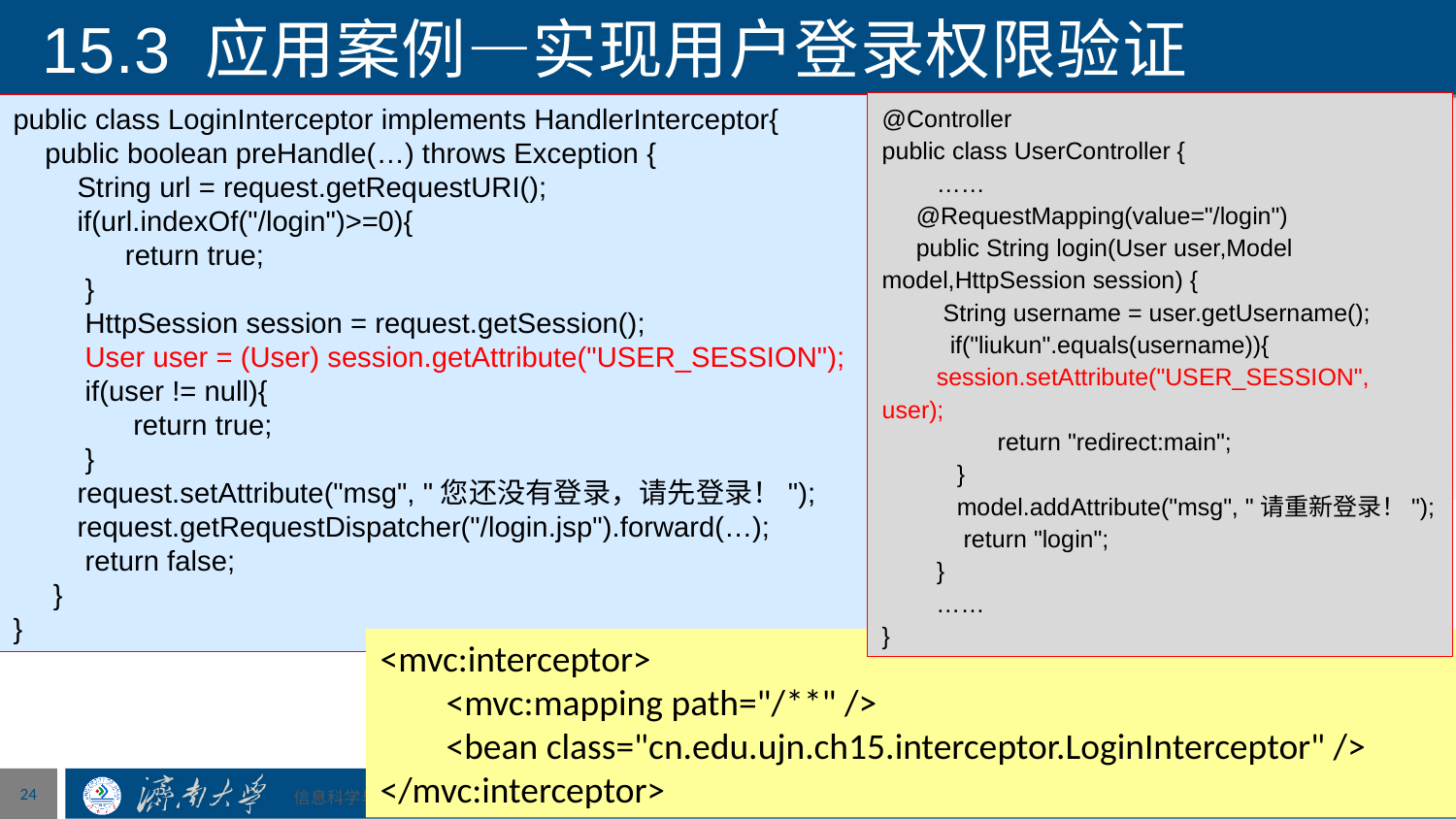

# 15.3 应用案例—实现用户登录权限验证
@Controller
public class UserController {
        ……
     @RequestMapping(value="/login")
     public String login(User user,Model model,HttpSession session) {
         String username = user.getUsername();
          if("liukun".equals(username)){
        session.setAttribute("USER_SESSION", user);
                 return "redirect:main";
           }
           model.addAttribute("msg", "请重新登录！");
            return "login";
        }
        ……
}
public class LoginInterceptor implements HandlerInterceptor{
    public boolean preHandle(…) throws Exception {
        String url = request.getRequestURI();
        if(url.indexOf("/login")>=0){
              return true;
         }
         HttpSession session = request.getSession();
         User user = (User) session.getAttribute("USER_SESSION");
         if(user != null){
               return true;
         }
        request.setAttribute("msg", "您还没有登录，请先登录！");
        request.getRequestDispatcher("/login.jsp").forward(…);
         return false;
     }
}
登录验证
<mvc:interceptor>
        <mvc:mapping path="/**" />
        <bean class="cn.edu.ujn.ch15.interceptor.LoginInterceptor" />
</mvc:interceptor>